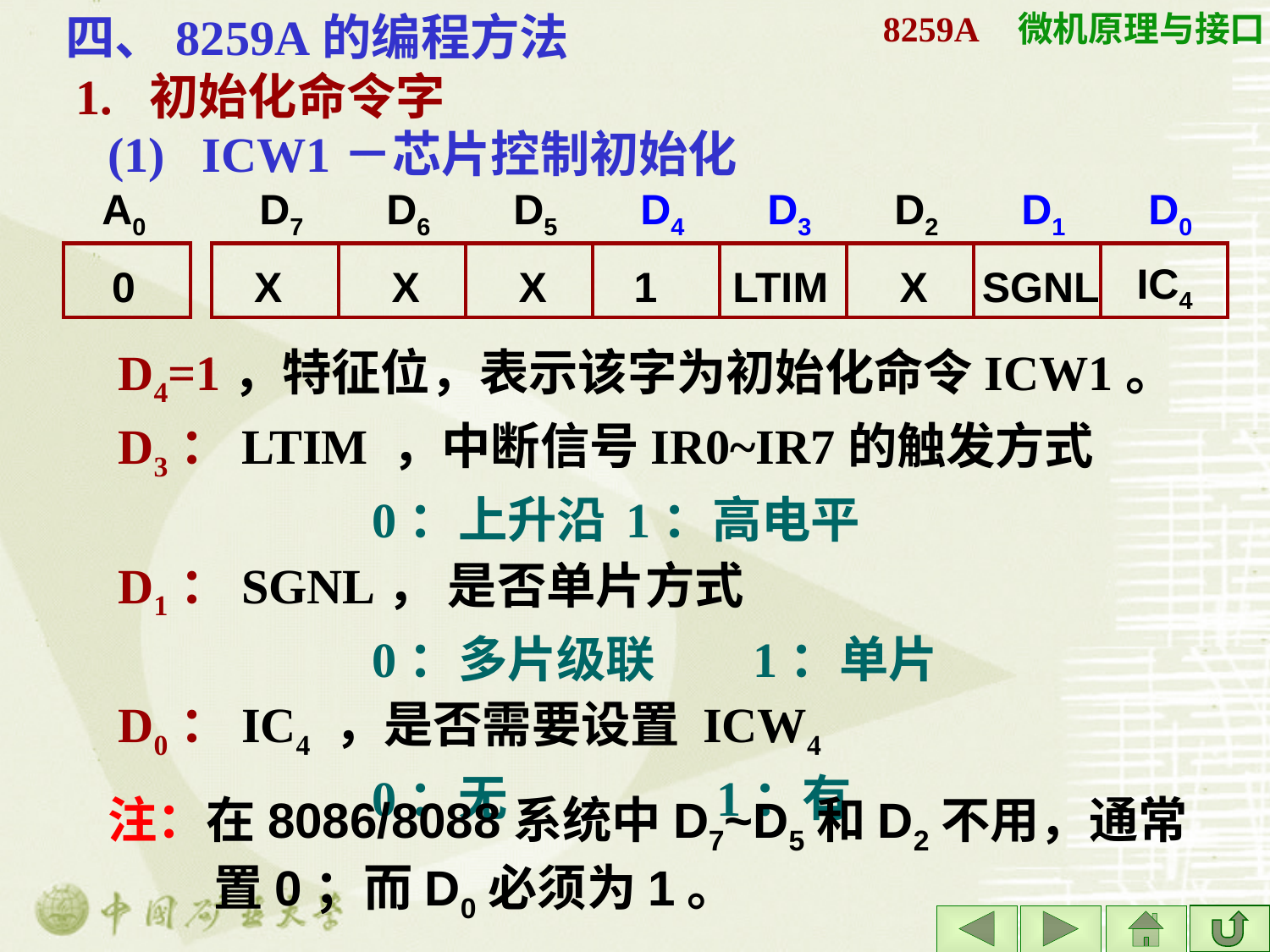

四、8259A的编程方法
1.  初始化命令字
# 8259A
(1)   ICW1－芯片控制初始化
A0
D7	D6	D5	D4	D3	D2	D1	D0

0
X
X
X
1
LTIM
X
SGNL
IC4
D4=1，特征位，表示该字为初始化命令ICW1。
D3：LTIM ，中断信号IR0~IR7的触发方式
		0：上升沿	1：高电平
D1：SGNL， 是否单片方式
		0：多片级联	1：单片
D0：IC4 ，是否需要设置 ICW4
		0：无	       1：有
注：在8086/8088系统中D7~D5和D2不用，通常置0；而D0必须为1。